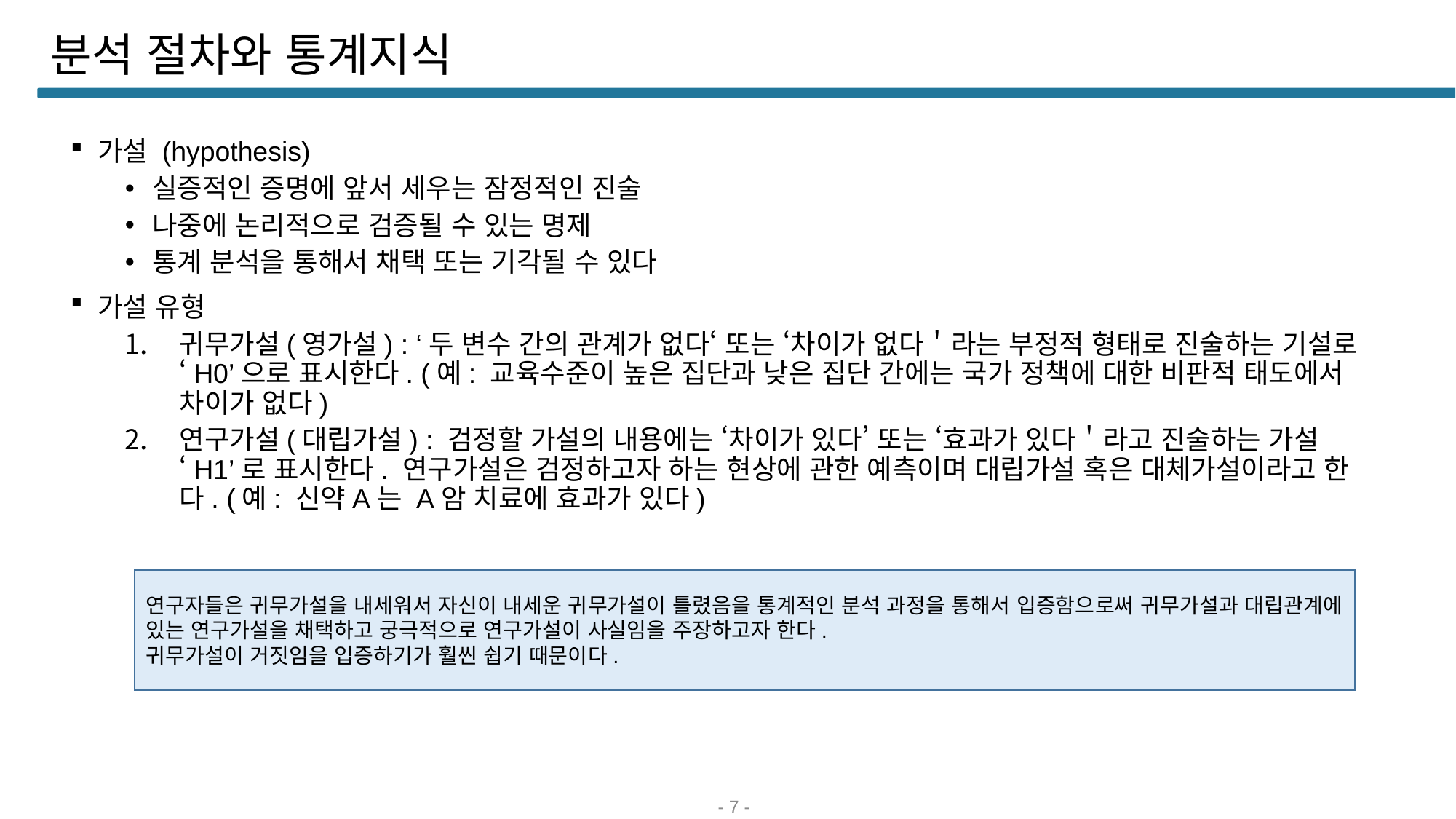

# 분석 절차와 통계지식
가설 (hypothesis)
실증적인 증명에 앞서 세우는 잠정적인 진술
나중에 논리적으로 검증될 수 있는 명제
통계 분석을 통해서 채택 또는 기각될 수 있다
가설 유형
귀무가설(영가설) : ‘두 변수 간의 관계가 없다‘ 또는 ‘차이가 없다＇라는 부정적 형태로 진술하는 기설로 ‘H0’으로 표시한다. (예: 교육수준이 높은 집단과 낮은 집단 간에는 국가 정책에 대한 비판적 태도에서 차이가 없다)
연구가설(대립가설) : 검정할 가설의 내용에는 ‘차이가 있다’ 또는 ‘효과가 있다＇라고 진술하는 가설 ‘H1’로 표시한다. 연구가설은 검정하고자 하는 현상에 관한 예측이며 대립가설 혹은 대체가설이라고 한다. (예: 신약A는 A암 치료에 효과가 있다)
연구자들은 귀무가설을 내세워서 자신이 내세운 귀무가설이 틀렸음을 통계적인 분석 과정을 통해서 입증함으로써 귀무가설과 대립관계에 있는 연구가설을 채택하고 궁극적으로 연구가설이 사실임을 주장하고자 한다.
귀무가설이 거짓임을 입증하기가 훨씬 쉽기 때문이다.
- 7 -